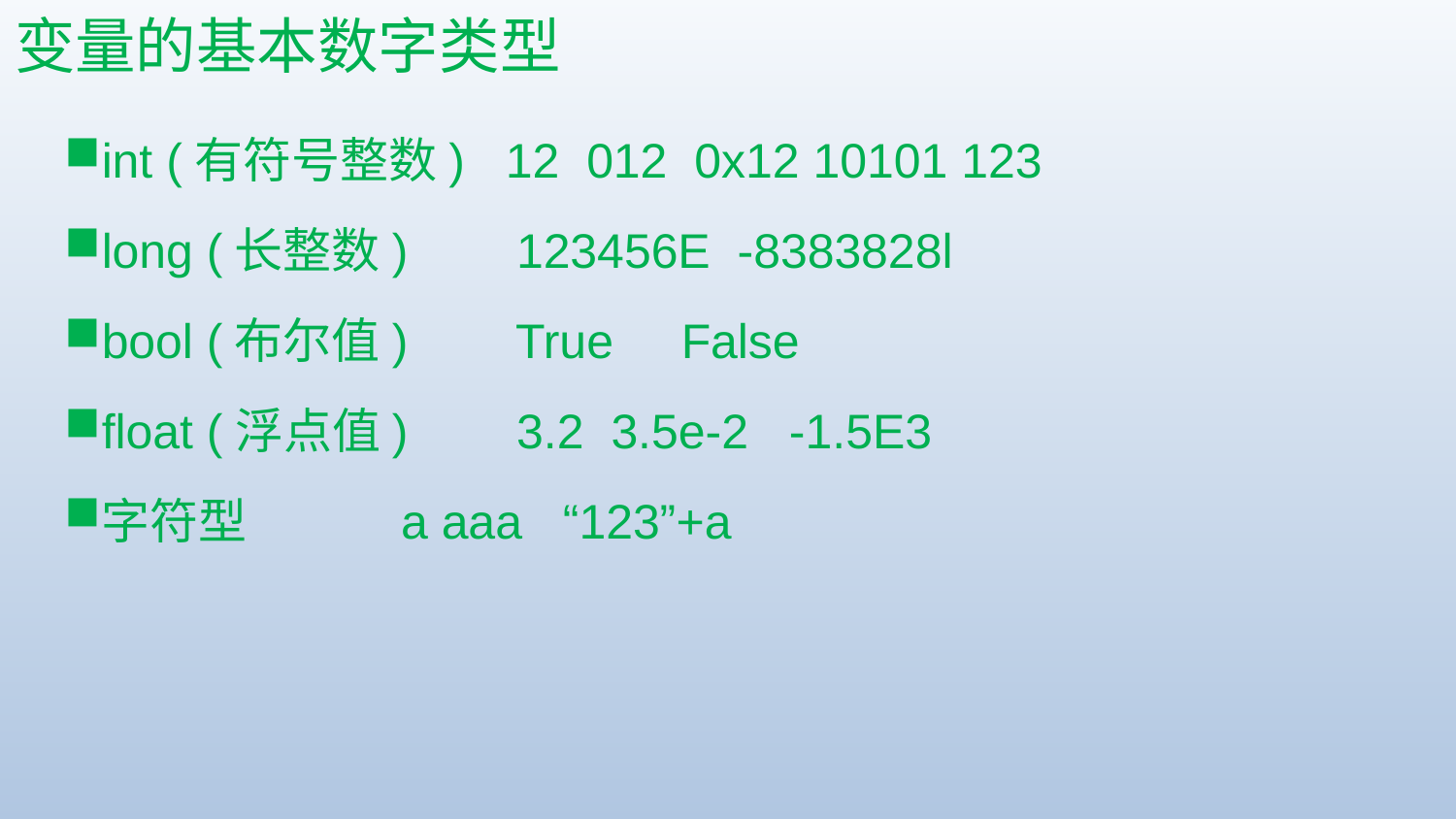

# 变量的基本数字类型
int (有符号整数)   12  012  0x12 10101 123
long (长整数)        123456E  -8383828l
bool (布尔值)        True     False
float (浮点值)        3.2  3.5e-2   -1.5E3
字符型             a aaa   “123”+a